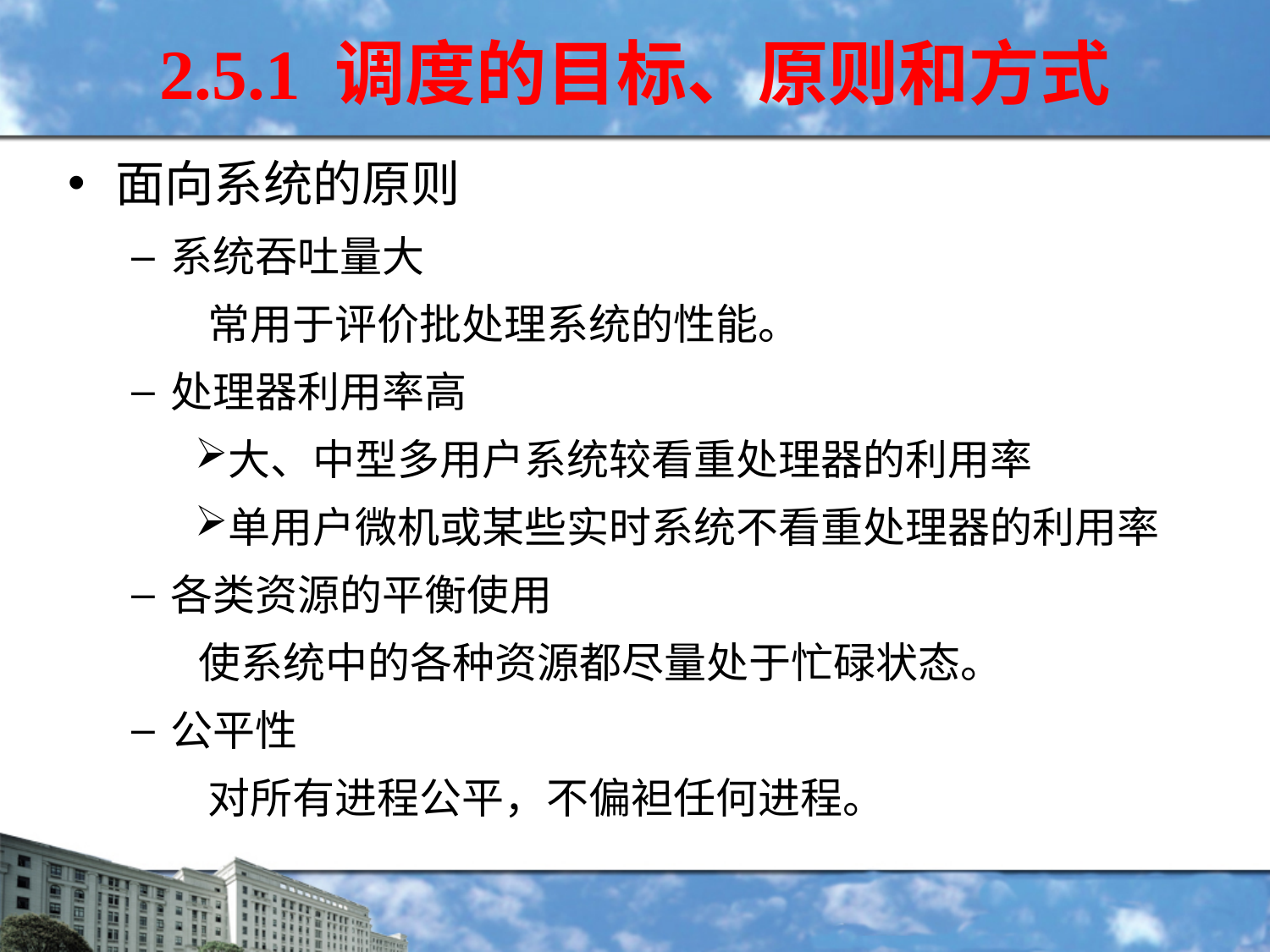

2.5.1 调度的目标、原则和方式
面向系统的原则
系统吞吐量大
       常用于评价批处理系统的性能。
处理器利用率高
大、中型多用户系统较看重处理器的利用率
单用户微机或某些实时系统不看重处理器的利用率
各类资源的平衡使用
      使系统中的各种资源都尽量处于忙碌状态。
公平性
       对所有进程公平，不偏袒任何进程。